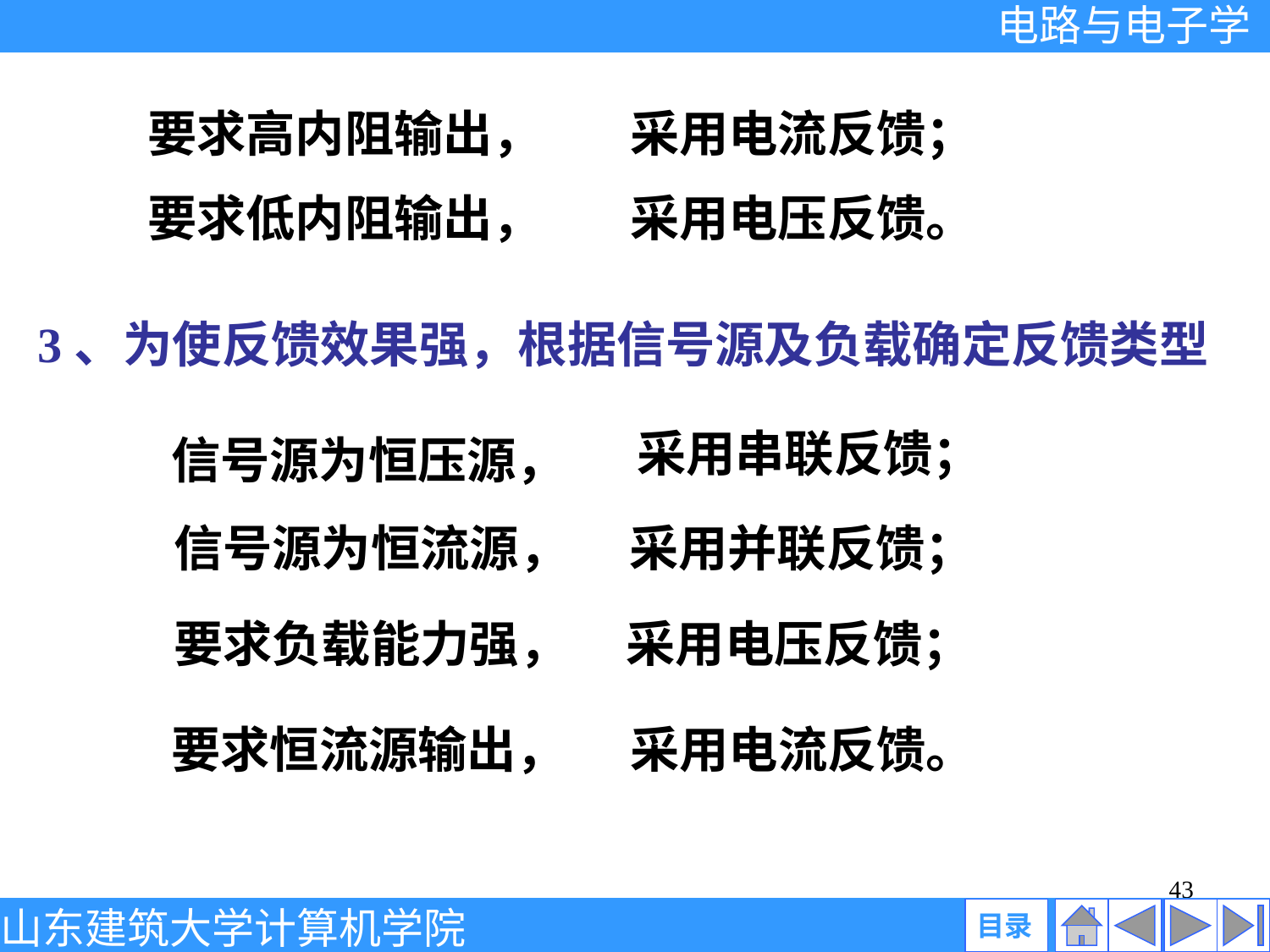

要求高内阻输出，
采用电流反馈；
要求低内阻输出，
采用电压反馈。
3、为使反馈效果强，根据信号源及负载确定反馈类型
采用串联反馈；
信号源为恒压源，
信号源为恒流源，
采用并联反馈；
要求负载能力强，
采用电压反馈；
要求恒流源输出，
采用电流反馈。